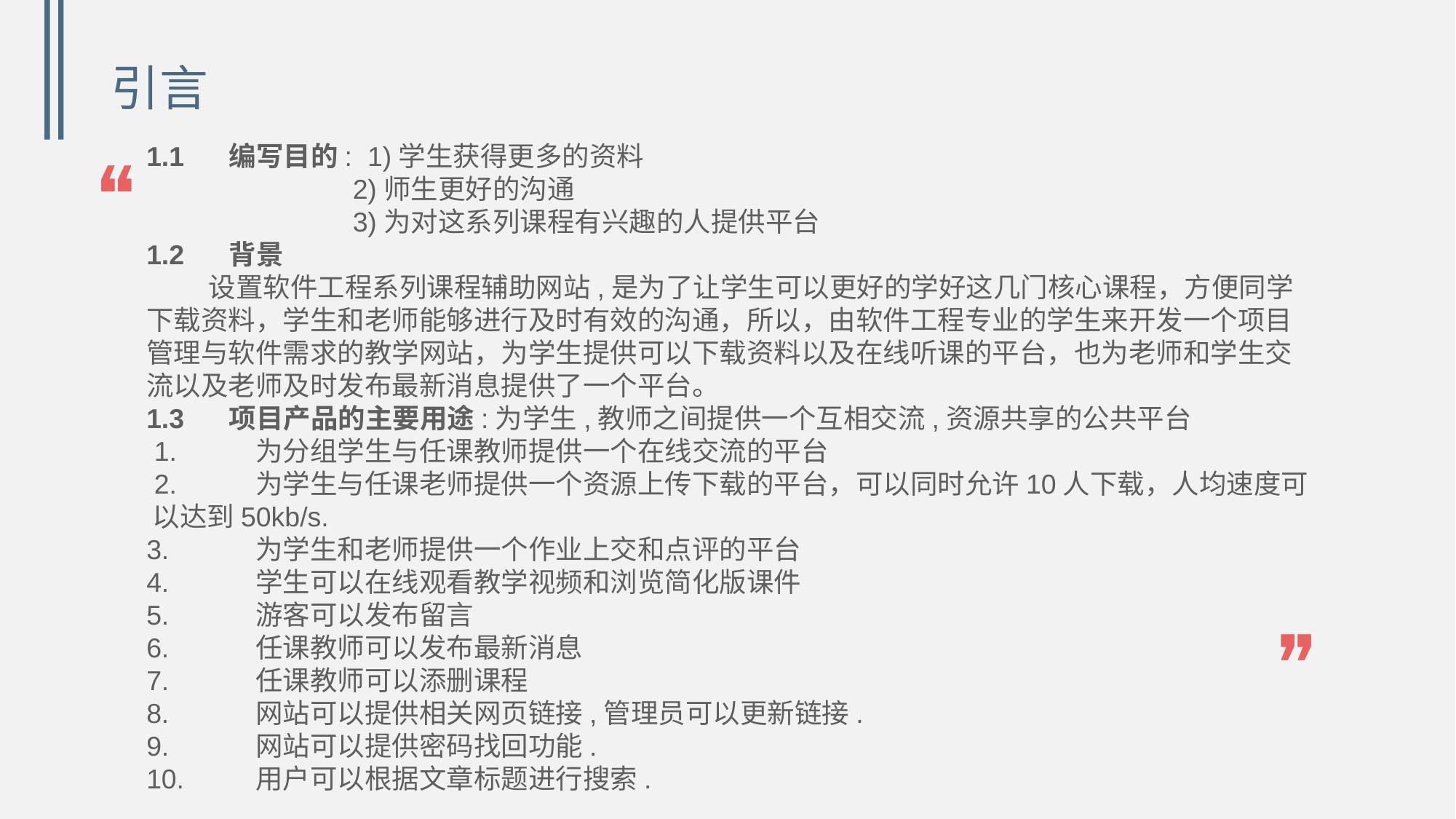

# 引言
1.1     编写目的:  1)学生获得更多的资料
                           2)师生更好的沟通
                           3)为对这系列课程有兴趣的人提供平台
1.2     背景
         设置软件工程系列课程辅助网站,是为了让学生可以更好的学好这几门核心课程，方便同学下载资料，学生和老师能够进行及时有效的沟通，所以，由软件工程专业的学生来开发一个项目管理与软件需求的教学网站，为学生提供可以下载资料以及在线听课的平台，也为老师和学生交流以及老师及时发布最新消息提供了一个平台。
1.3     项目产品的主要用途:为学生,教师之间提供一个互相交流,资源共享的公共平台
 1.	为分组学生与任课教师提供一个在线交流的平台
 2.	为学生与任课老师提供一个资源上传下载的平台，可以同时允许10人下载，人均速度可  以达到50kb/s.
3.	为学生和老师提供一个作业上交和点评的平台
4.	学生可以在线观看教学视频和浏览简化版课件
5.	游客可以发布留言
6.	任课教师可以发布最新消息
7.	任课教师可以添删课程
8.	网站可以提供相关网页链接,管理员可以更新链接.
9.	网站可以提供密码找回功能.
10.	用户可以根据文章标题进行搜索.

“
”